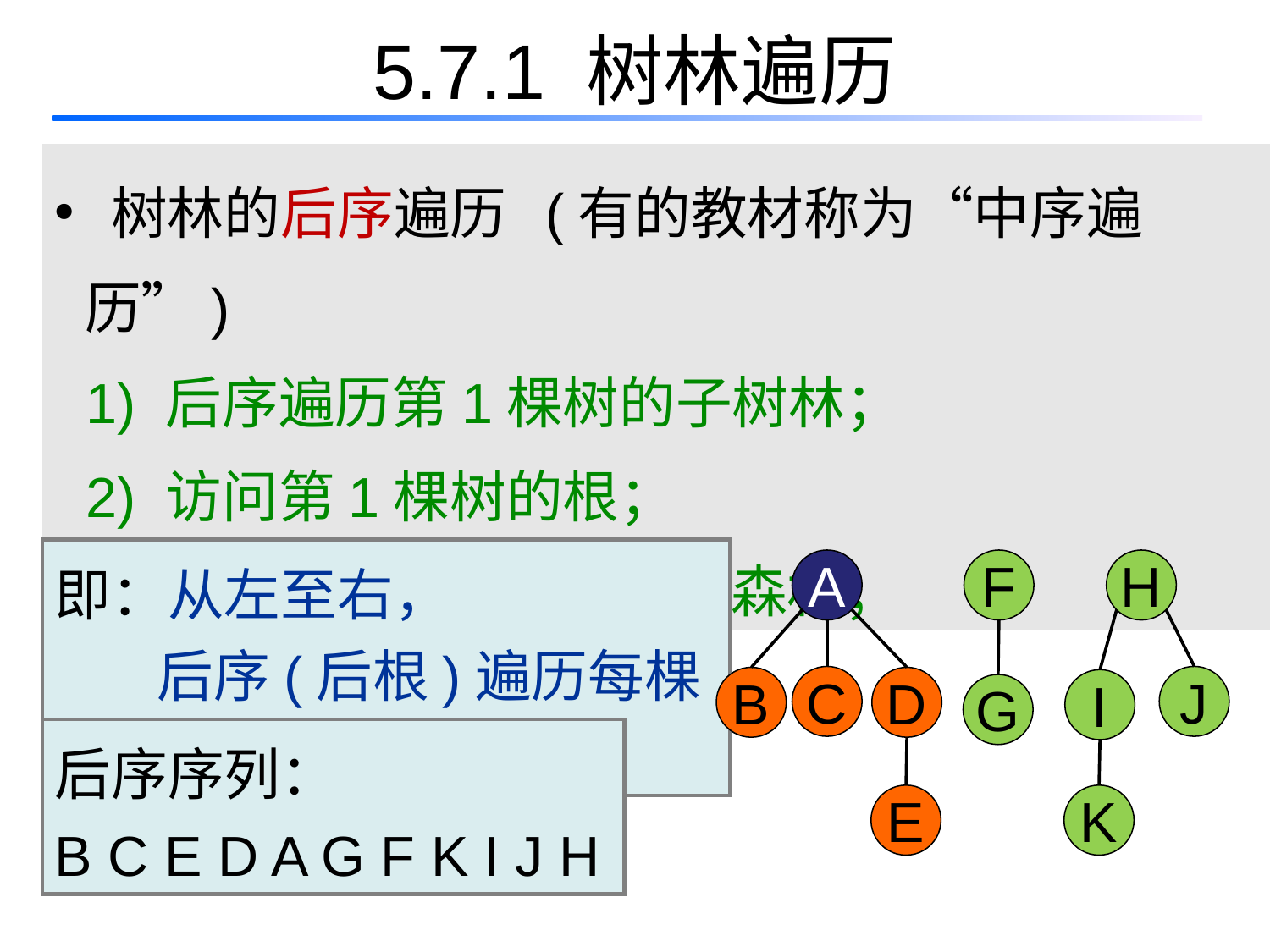

# 5.7.1 树林遍历

 树林的后序遍历  (有的教材称为“中序遍历”)
  1) 后序遍历第1棵树的子树林；
  2) 访问第1棵树的根；
  3) 后序遍历其余树组成的森林；
即：从左至右，
       后序(后根)遍历每棵树
A
F
H
C
J
B
D
I
G
后序序列：
B C E D A G F K I J H
E
K